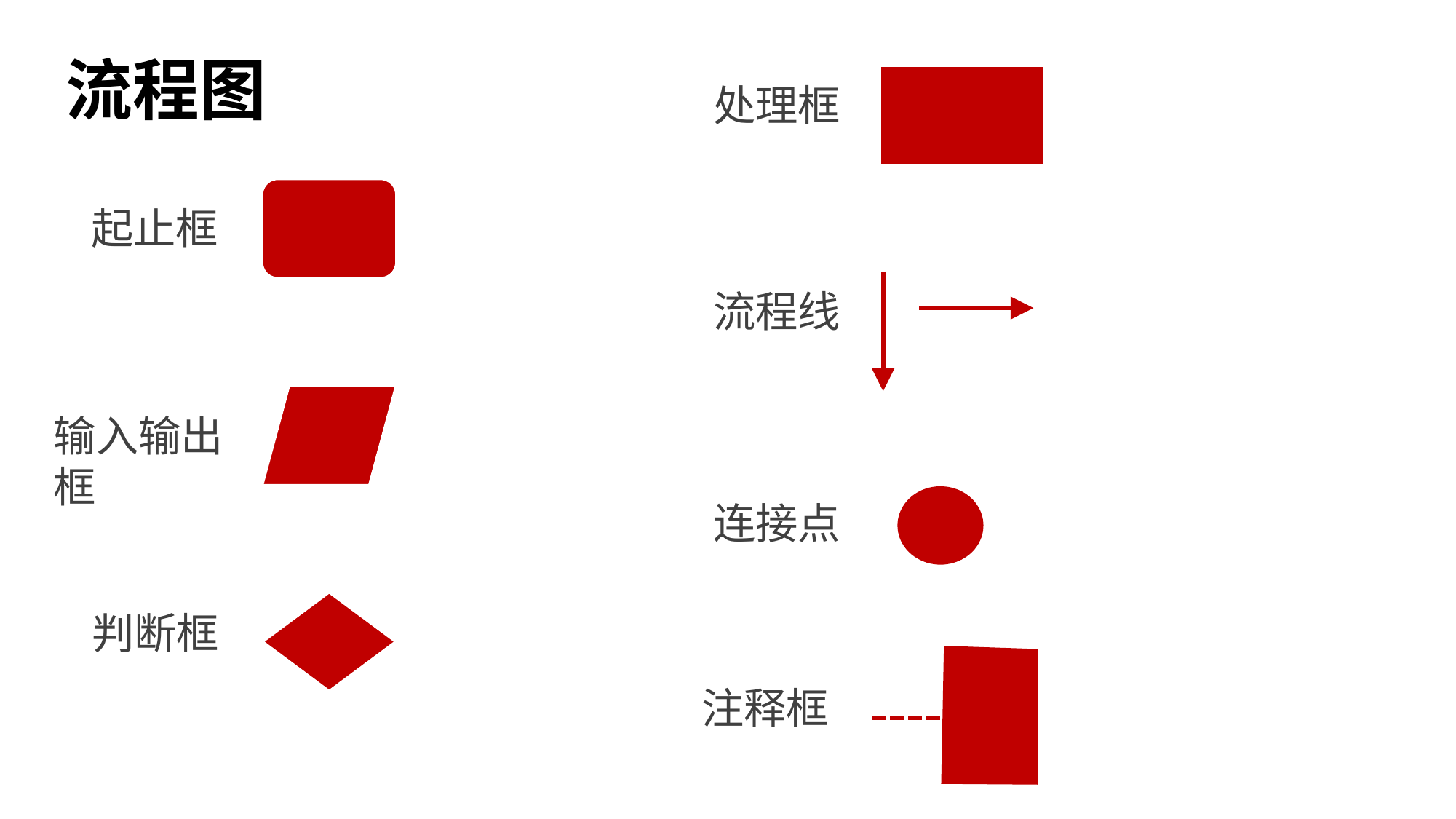

# 流程图

处理框

起止框
流程线

输入输出框

连接点

判断框

注释框